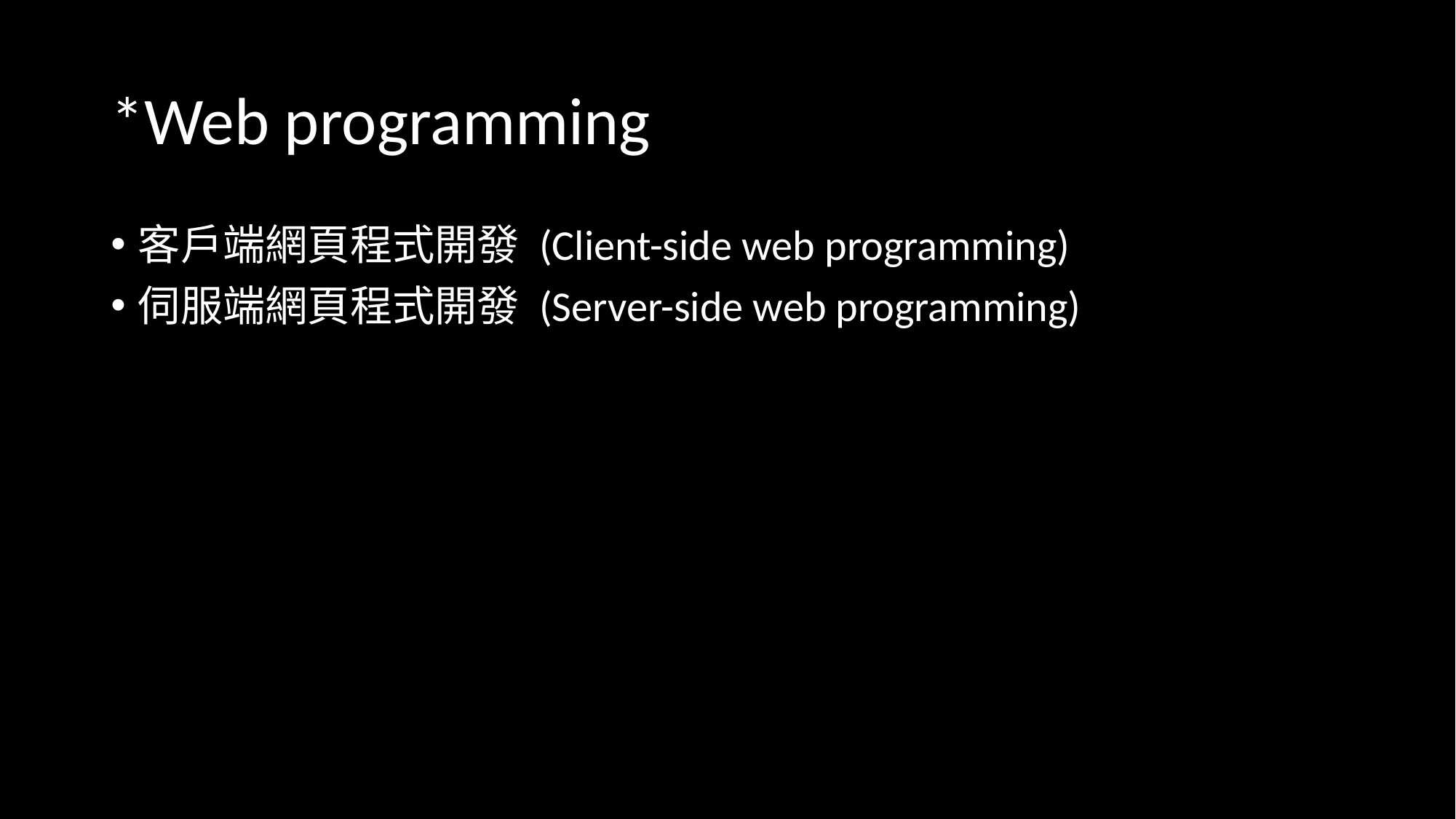

# *Web programming
客戶端網頁程式開發 (Client-side web programming)
伺服端網頁程式開發 (Server-side web programming)